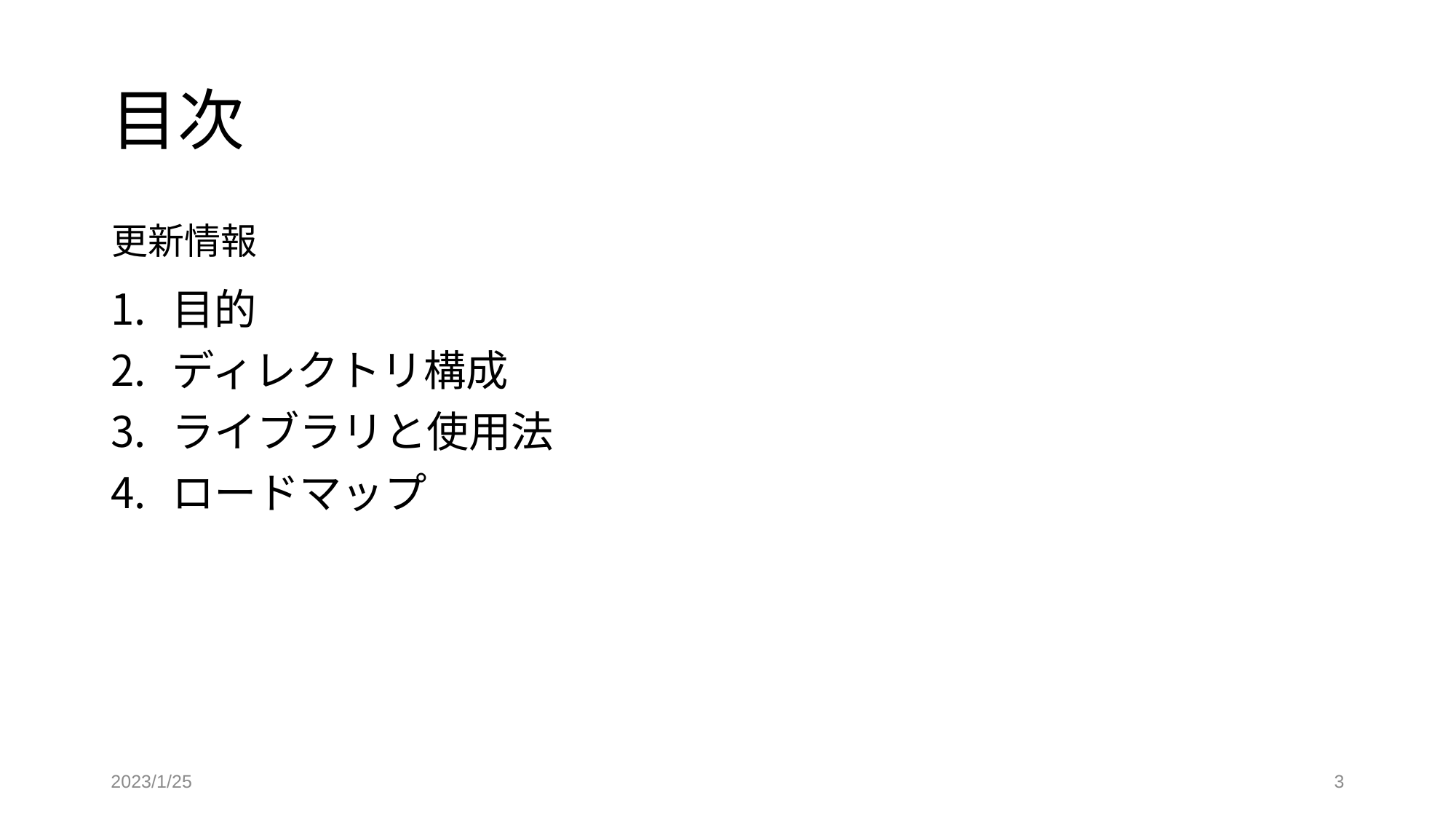

# 目次
更新情報
目的
ディレクトリ構成
ライブラリと使用法
ロードマップ

2023/1/25
3